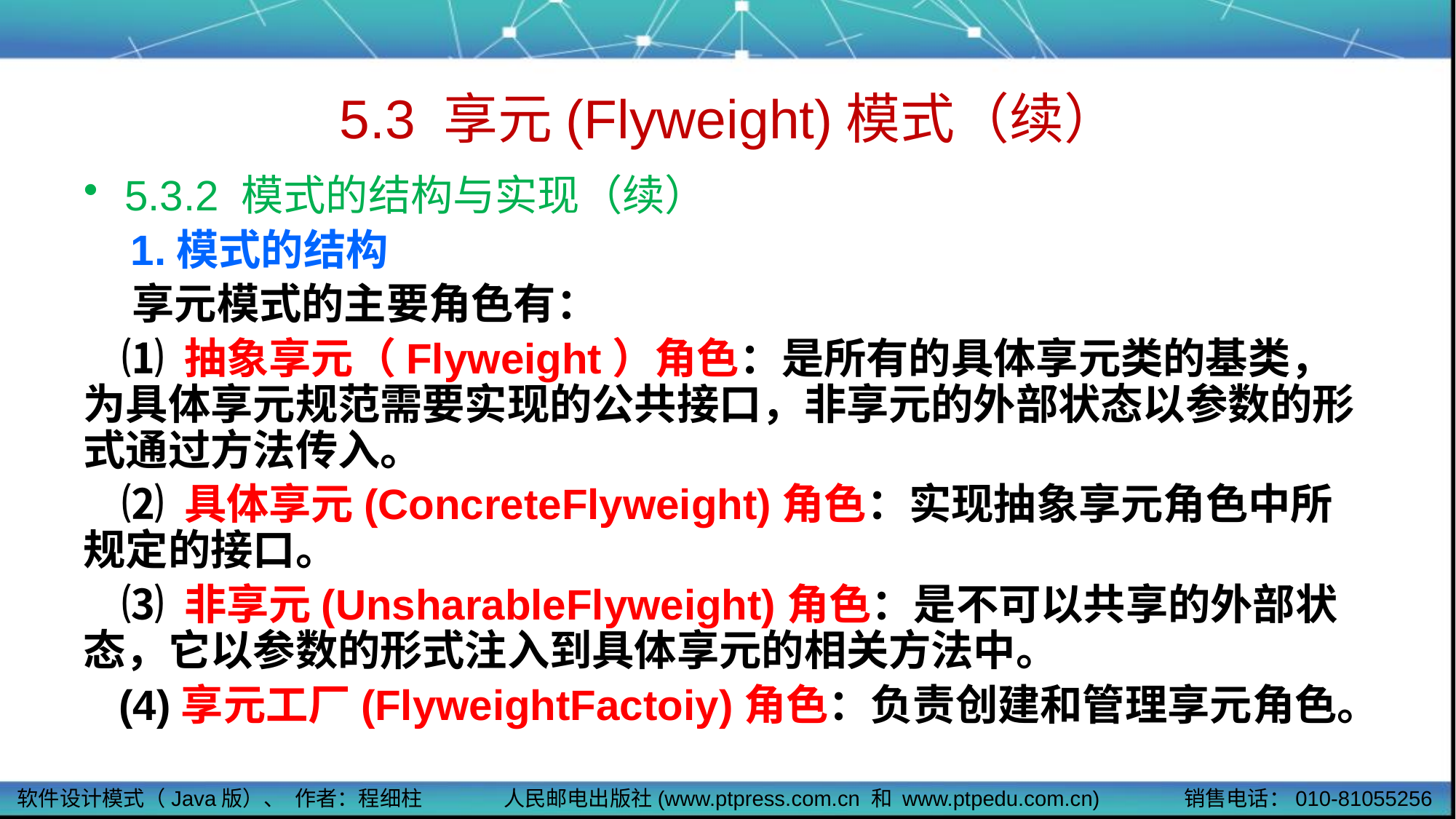

# 5.3 享元(Flyweight)模式（续）
5.3.2 模式的结构与实现（续）
    1.模式的结构
    享元模式的主要角色有：
    ⑴ 抽象享元（Flyweight）角色：是所有的具体享元类的基类，为具体享元规范需要实现的公共接口，非享元的外部状态以参数的形式通过方法传入。
    ⑵ 具体享元(ConcreteFlyweight)角色：实现抽象享元角色中所规定的接口。
    ⑶ 非享元(UnsharableFlyweight)角色：是不可以共享的外部状态，它以参数的形式注入到具体享元的相关方法中。
   (4)享元工厂(FlyweightFactoiy)角色：负责创建和管理享元角色。
软件设计模式（Java版）、  作者：程细柱
人民邮电出版社(www.ptpress.com.cn 和 www.ptpedu.com.cn)
销售电话：010-81055256